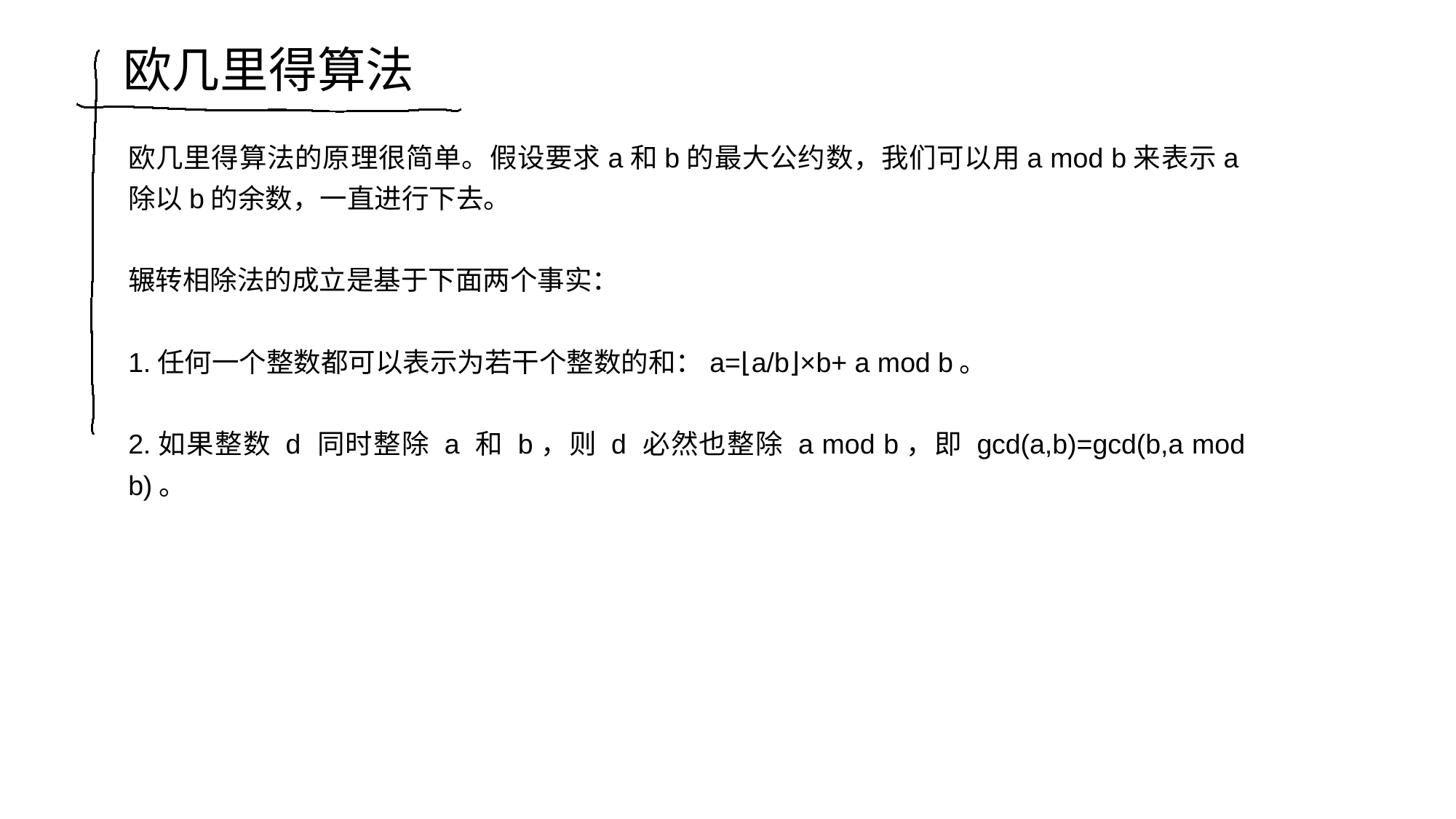

欧几里得算法

欧几里得算法的原理很简单。假设要求a和b的最大公约数，我们可以用a mod b来表示a除以b的余数，一直进行下去。

辗转相除法的成立是基于下面两个事实：

1.任何一个整数都可以表示为若干个整数的和：a=⌊a/b⌋×b+ a mod b。

2.如果整数 d 同时整除 a 和 b，则 d 必然也整除 a mod b，即 gcd(a,b)=gcd(b,a mod b)。